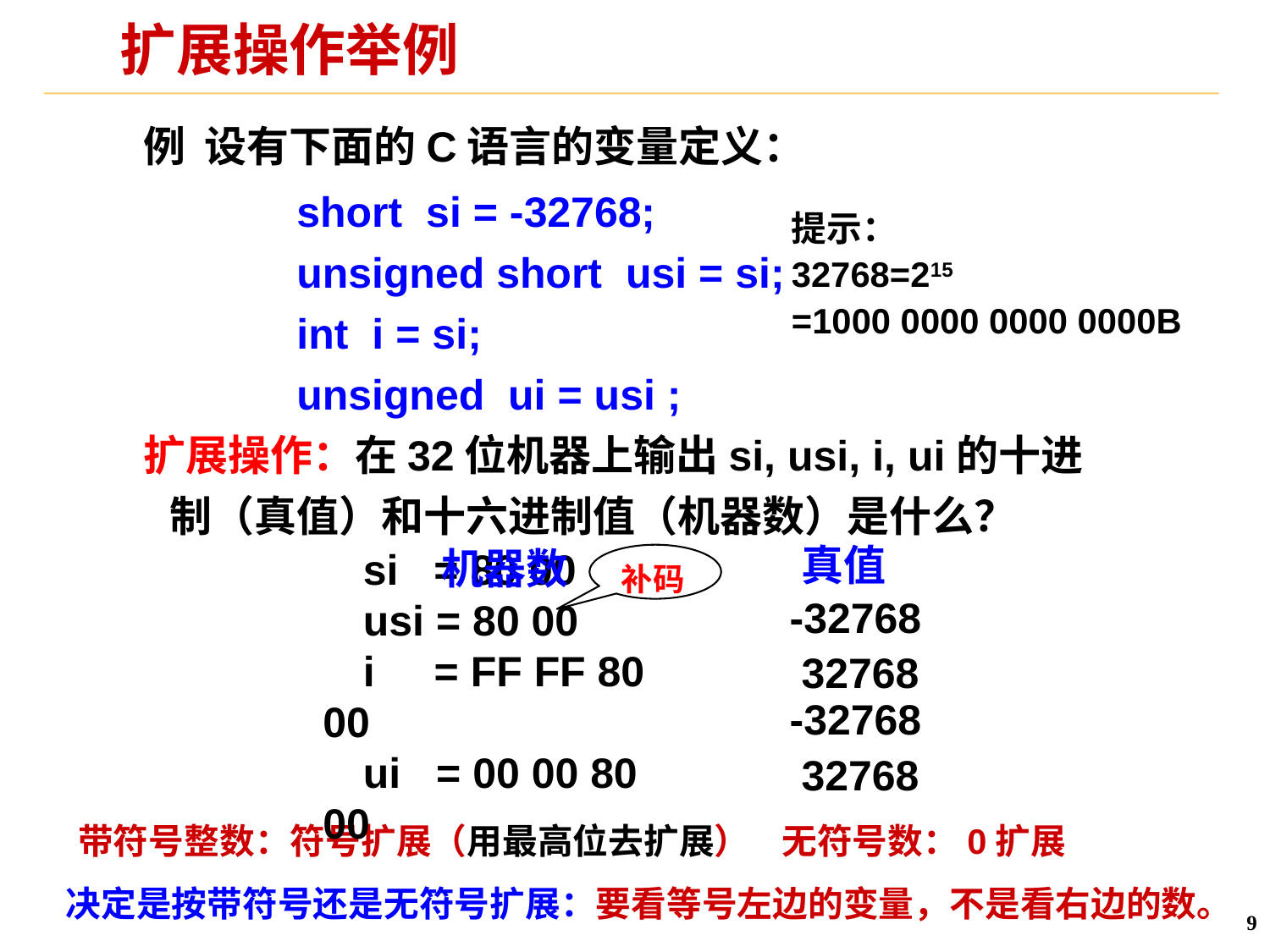

# 扩展操作举例
例  设有下面的C语言的变量定义：
		short  si = -32768;
		unsigned short  usi = si;
		int  i = si;
		unsigned  ui = usi ;
扩展操作：在32位机器上输出si, usi, i, ui的十进制（真值）和十六进制值（机器数）是什么？
提示：
32768=215
=1000 0000 0000 0000B
真值
机器数
补码
-32768
si   = 80 00
usi = 80 00
i     = FF FF 80 00
ui   = 00 00 80 00
 32768
-32768
 32768
带符号整数：符号扩展（用最高位去扩展）    无符号数：0扩展
决定是按带符号还是无符号扩展：要看等号左边的变量，不是看右边的数。
9